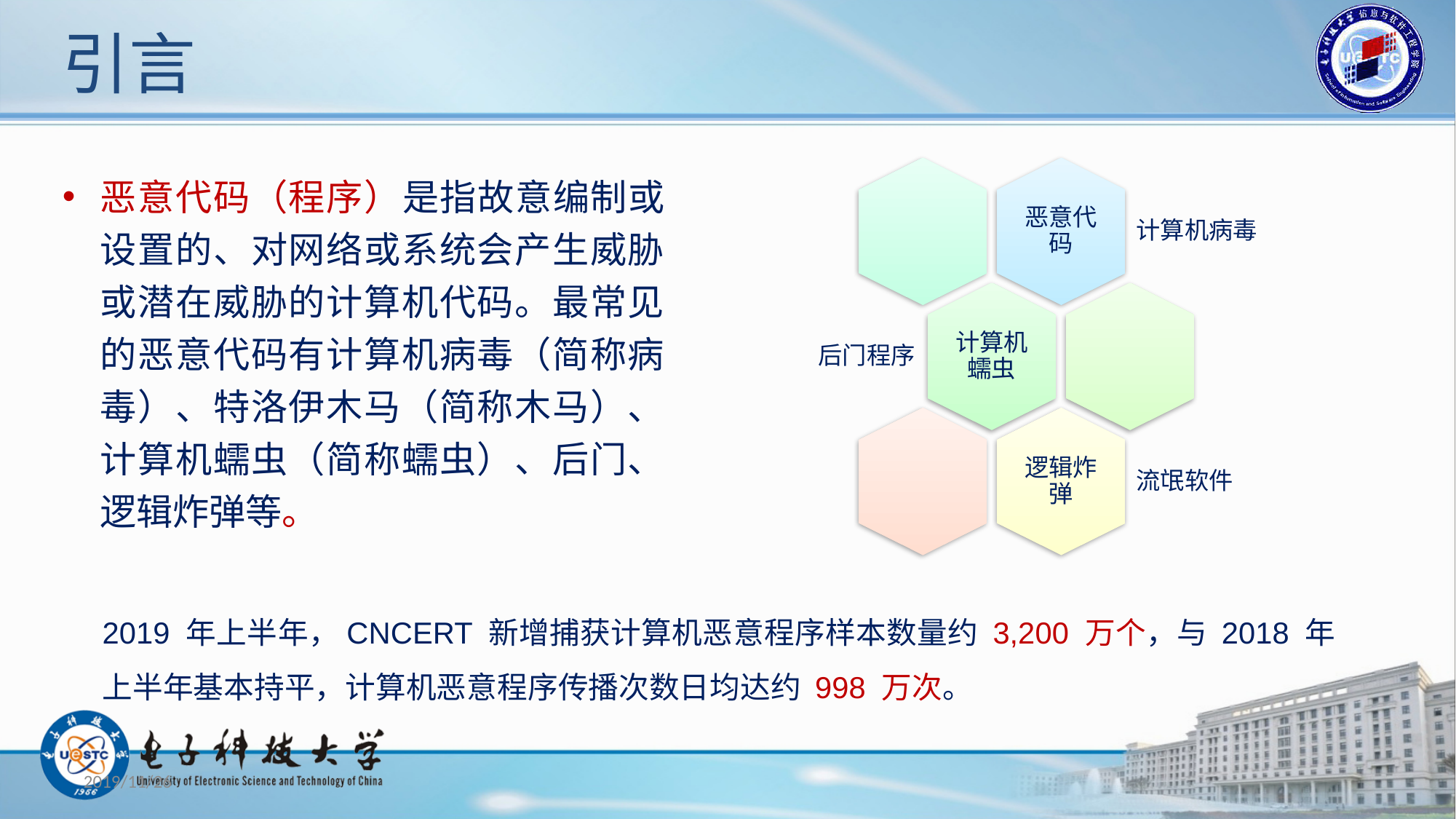

# 引言
恶意代码
计算机病毒

计算机蠕虫
后门程序

逻辑炸弹
流氓软件

恶意代码（程序）是指故意编制或设置的、对网络或系统会产生威胁或潜在威胁的计算机代码。最常见的恶意代码有计算机病毒（简称病毒）、特洛伊木马（简称木马）、计算机蠕虫（简称蠕虫）、后门、逻辑炸弹等。
2019 年上半年，CNCERT 新增捕获计算机恶意程序样本数量约 3,200 万个，与 2018 年上半年基本持平，计算机恶意程序传播次数日均达约 998 万次。
2019/11/26